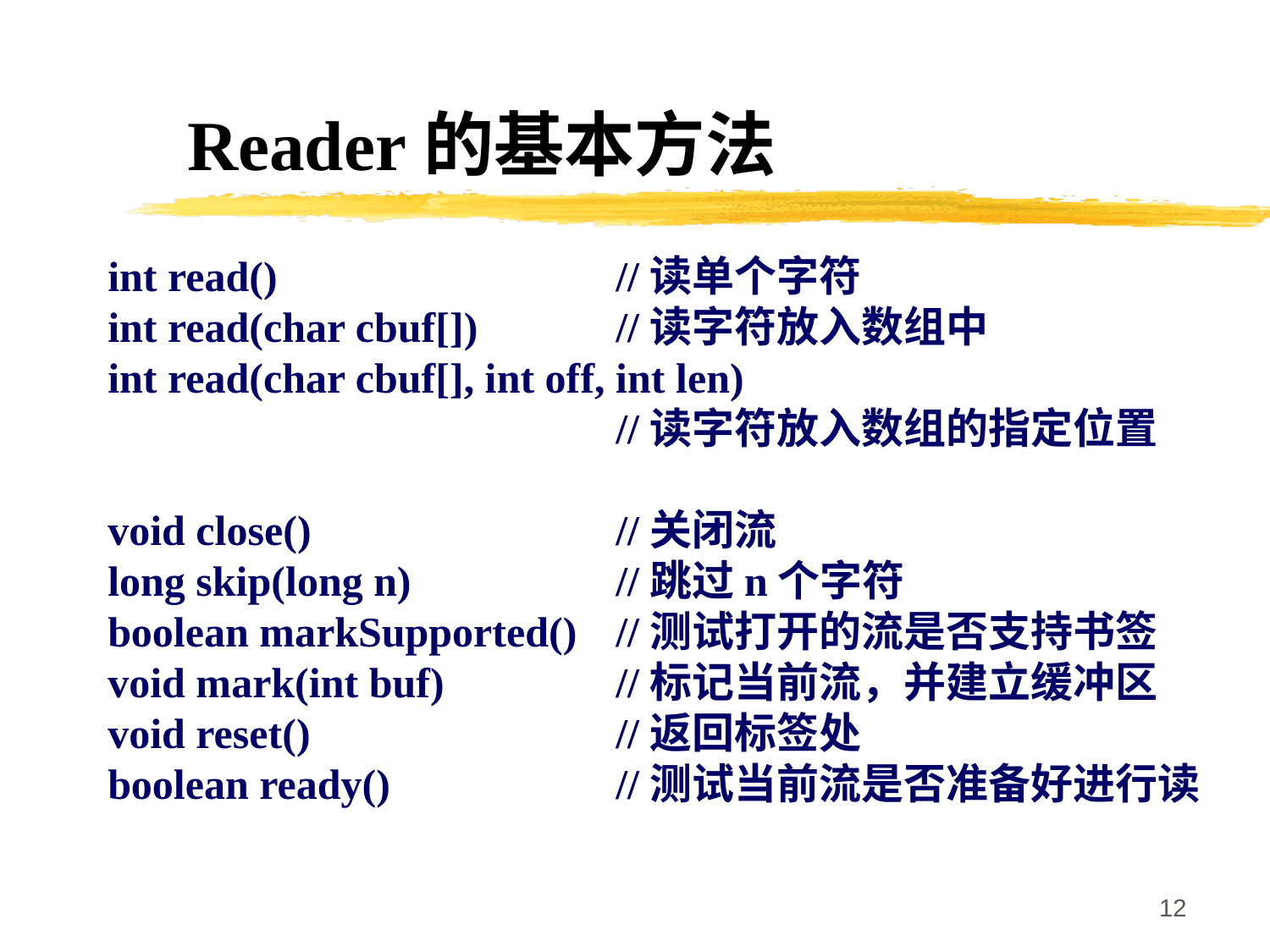

Reader的基本方法
int read()			//读单个字符
int read(char cbuf[])		//读字符放入数组中
int read(char cbuf[], int off, int len)
				//读字符放入数组的指定位置

void close()			//关闭流
long skip(long n)		//跳过n个字符
boolean markSupported()	//测试打开的流是否支持书签
void mark(int buf)		//标记当前流，并建立缓冲区
void reset()			//返回标签处
boolean ready()		//测试当前流是否准备好进行读
12